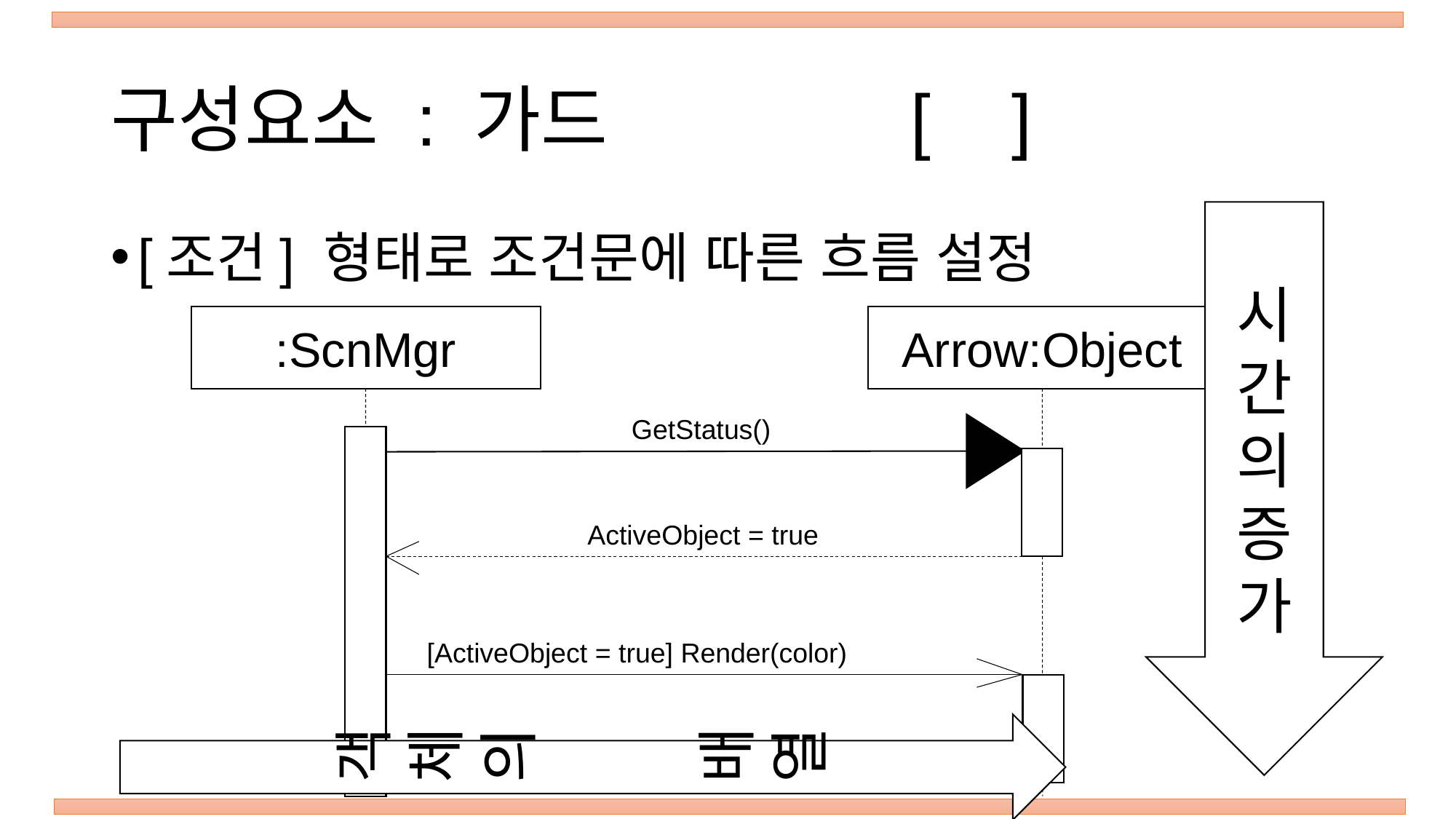

# 구성요소 : 가드              [    ]

시간의 증가
[조건] 형태로 조건문에 따른 흐름 설정
객체의

배열
:ScnMgr
Arrow:Object
GetStatus()

ActiveObject = true
[ActiveObject = true] Render(color)